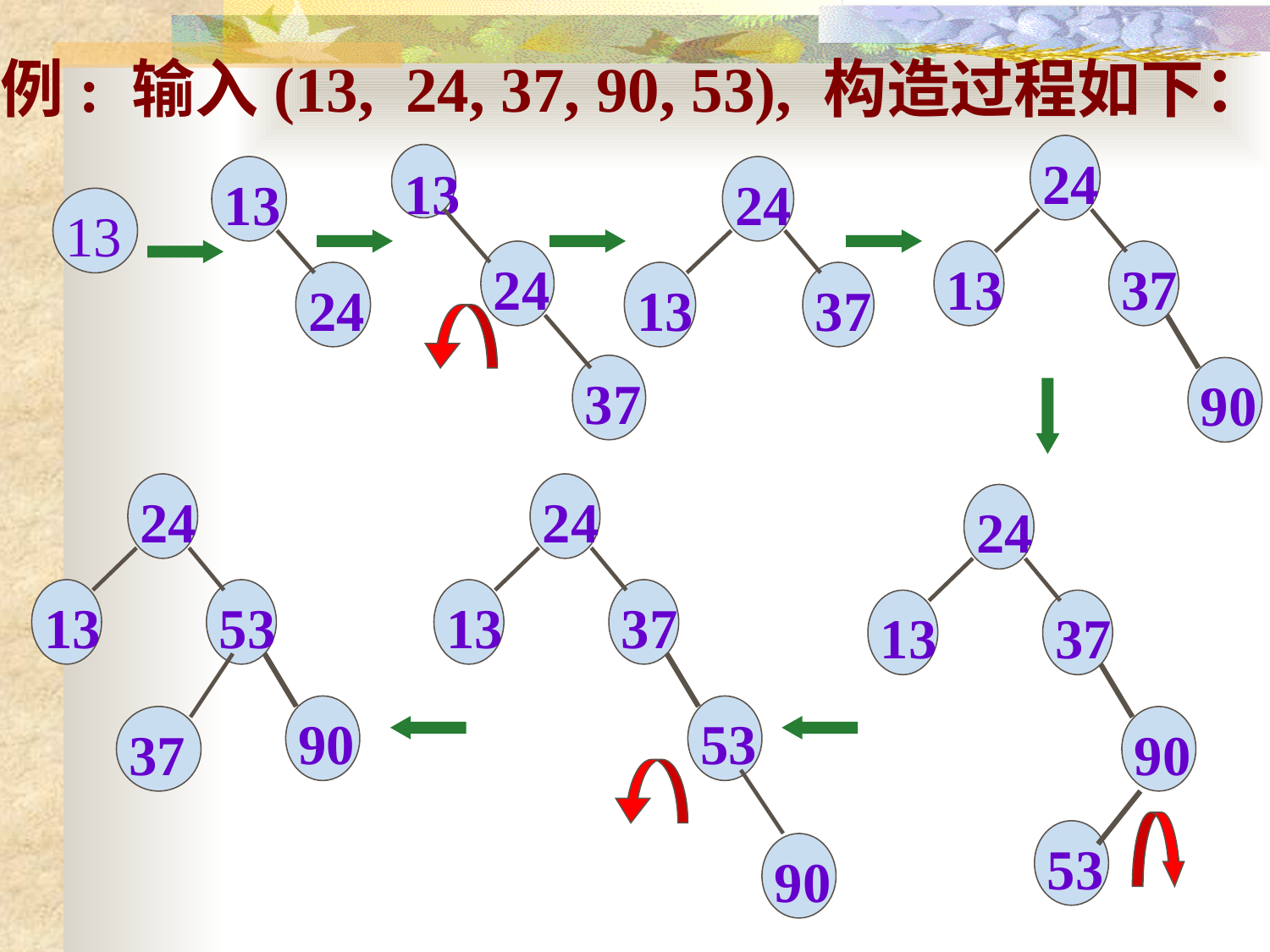

例: 输入(13,  24, 37, 90, 53), 构造过程如下：
24

37

13

90

13

24

37

13

24

24

37

13

13

24

53

13

90

37

24

37

13

53

90

24

37

13

90

53